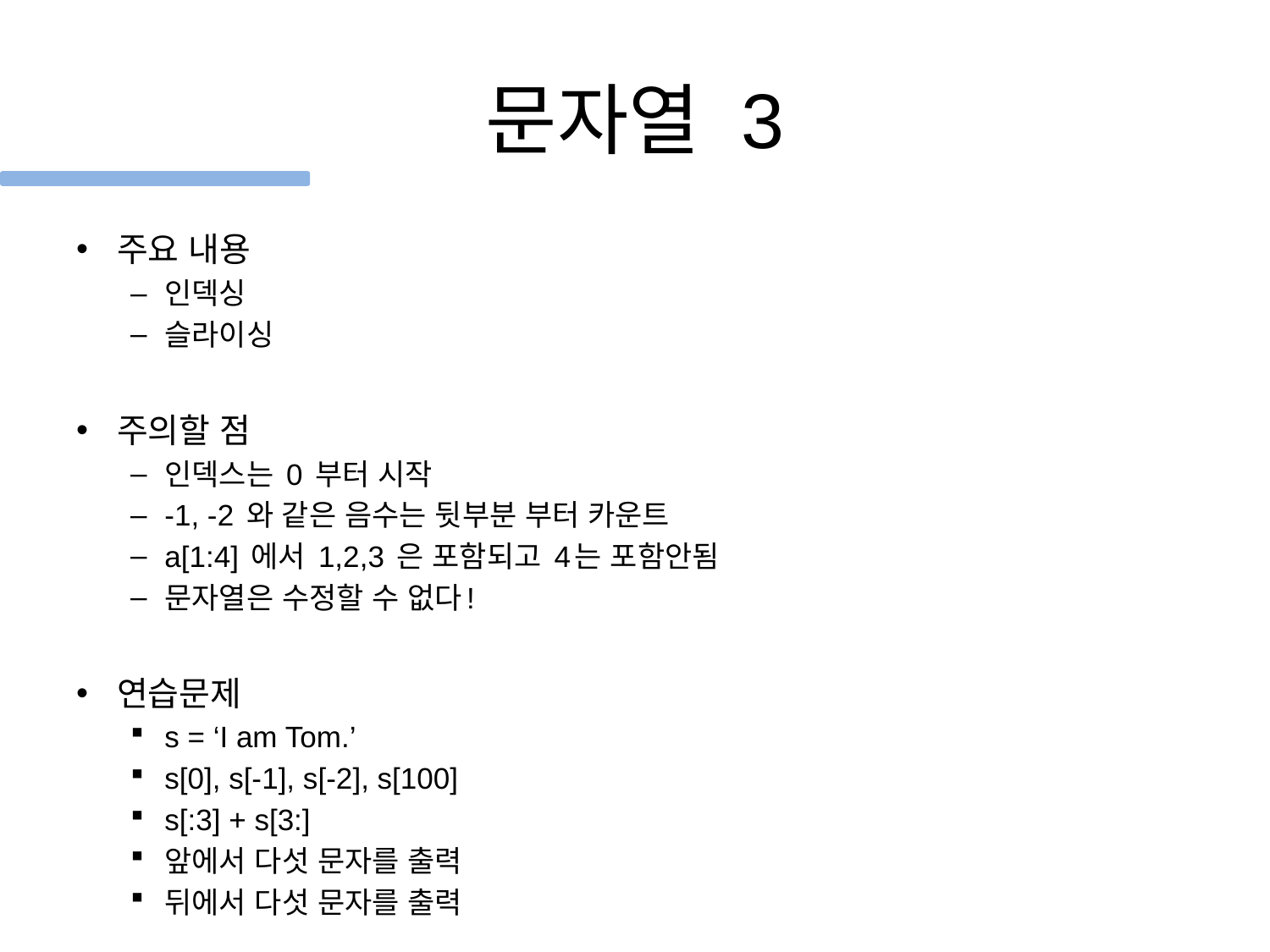

# 문자열 3

주요 내용
인덱싱
슬라이싱

주의할 점
인덱스는 0 부터 시작
-1, -2 와 같은 음수는 뒷부분 부터 카운트
a[1:4] 에서 1,2,3 은 포함되고 4는 포함안됨
문자열은 수정할 수 없다!

연습문제
s = ‘I am Tom.’
s[0], s[-1], s[-2], s[100]
s[:3] + s[3:]
앞에서 다섯 문자를 출력
뒤에서 다섯 문자를 출력